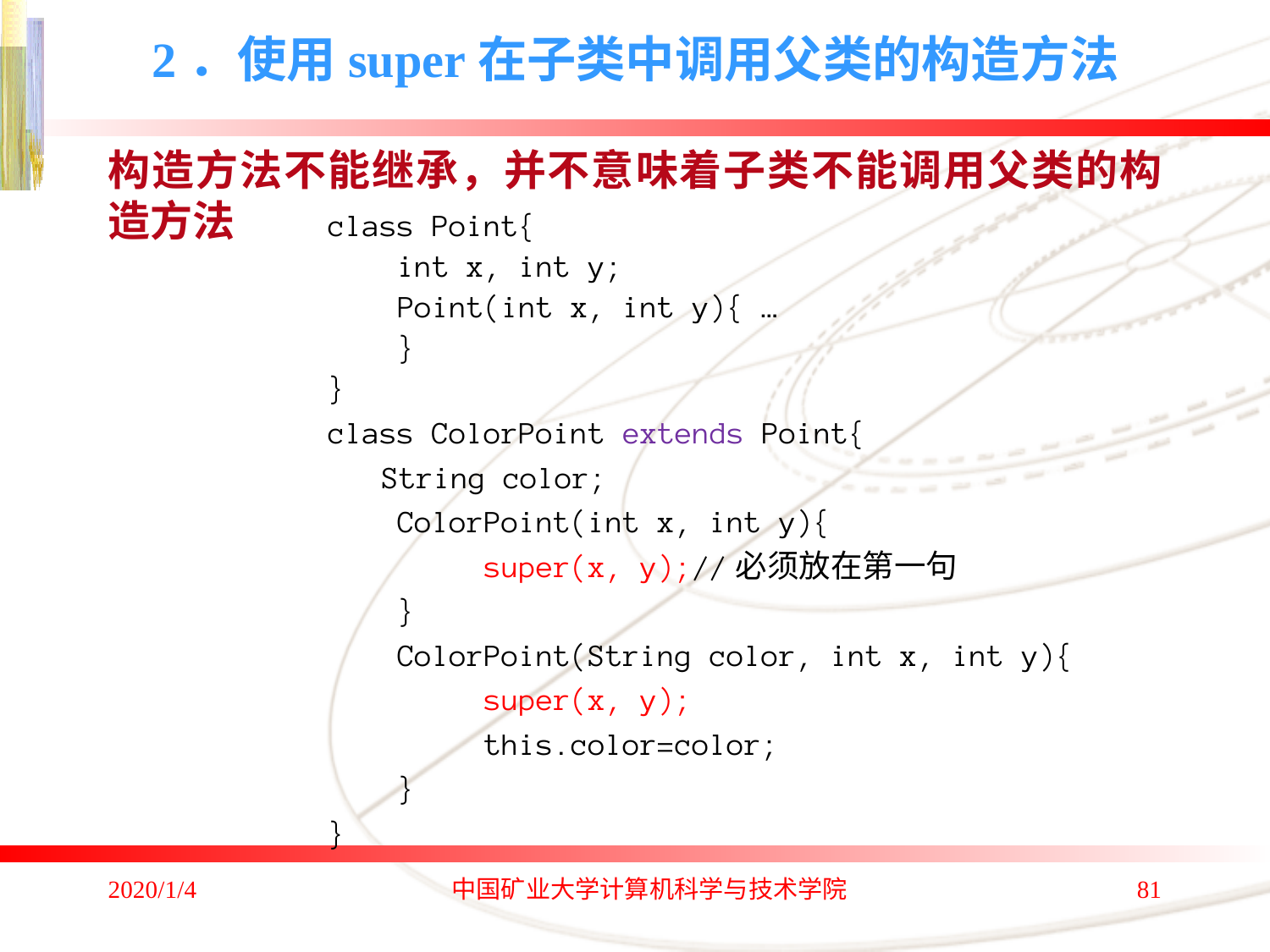

# 2．使用super在子类中调用父类的构造方法
构造方法不能继承，并不意味着子类不能调用父类的构造方法

class Point{
    int x, int y;
    Point(int x, int y){ …
    }
}
class ColorPoint extends Point{
　  String color;
    ColorPoint(int x, int y){
         super(x, y);//必须放在第一句
    }
    ColorPoint(String color, int x, int y){
         super(x, y);
         this.color=color;
    }
}
2020/1/4
中国矿业大学计算机科学与技术学院
81